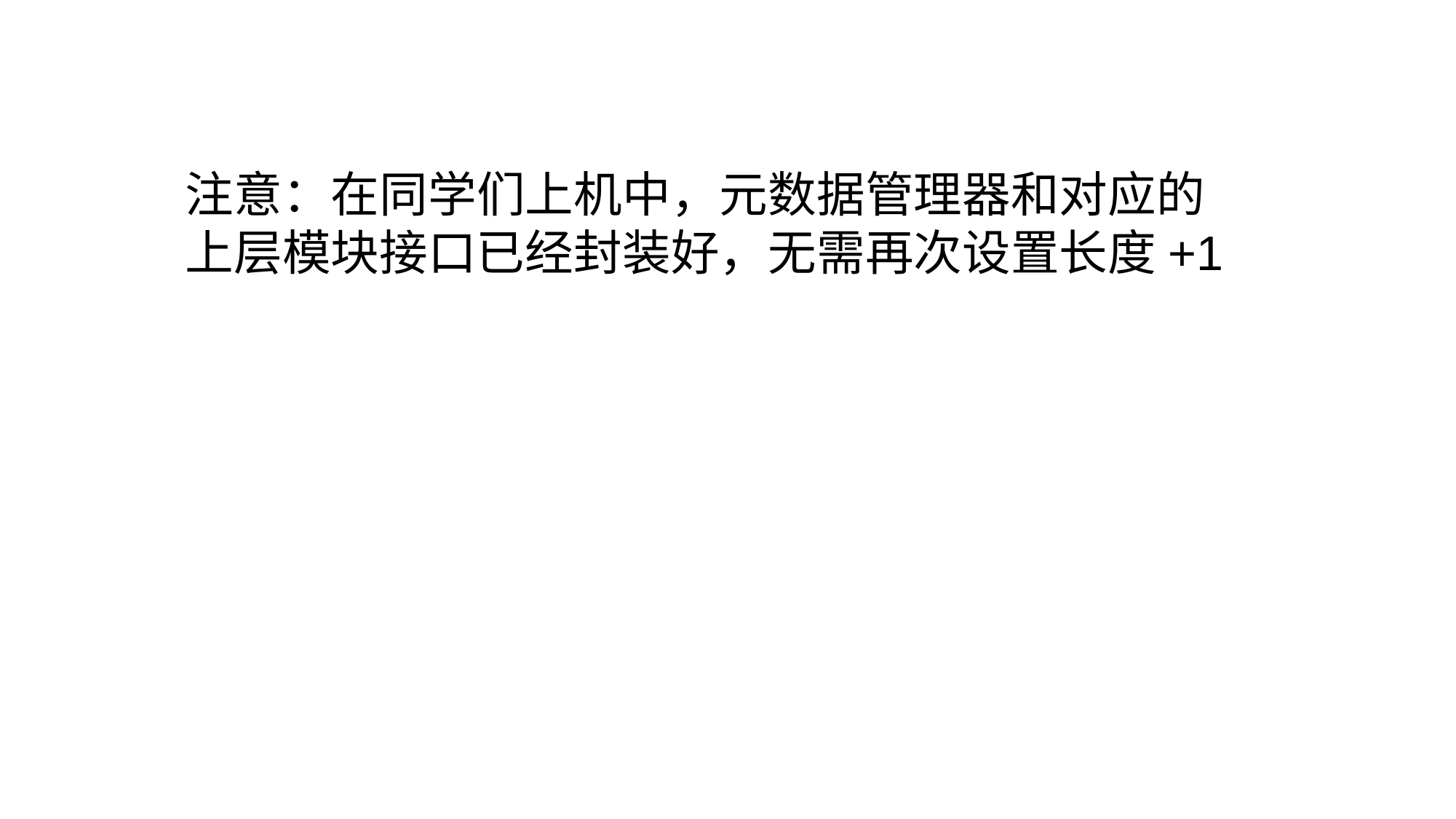

注意：在同学们上机中，元数据管理器和对应的上层模块接口已经封装好，无需再次设置长度+1